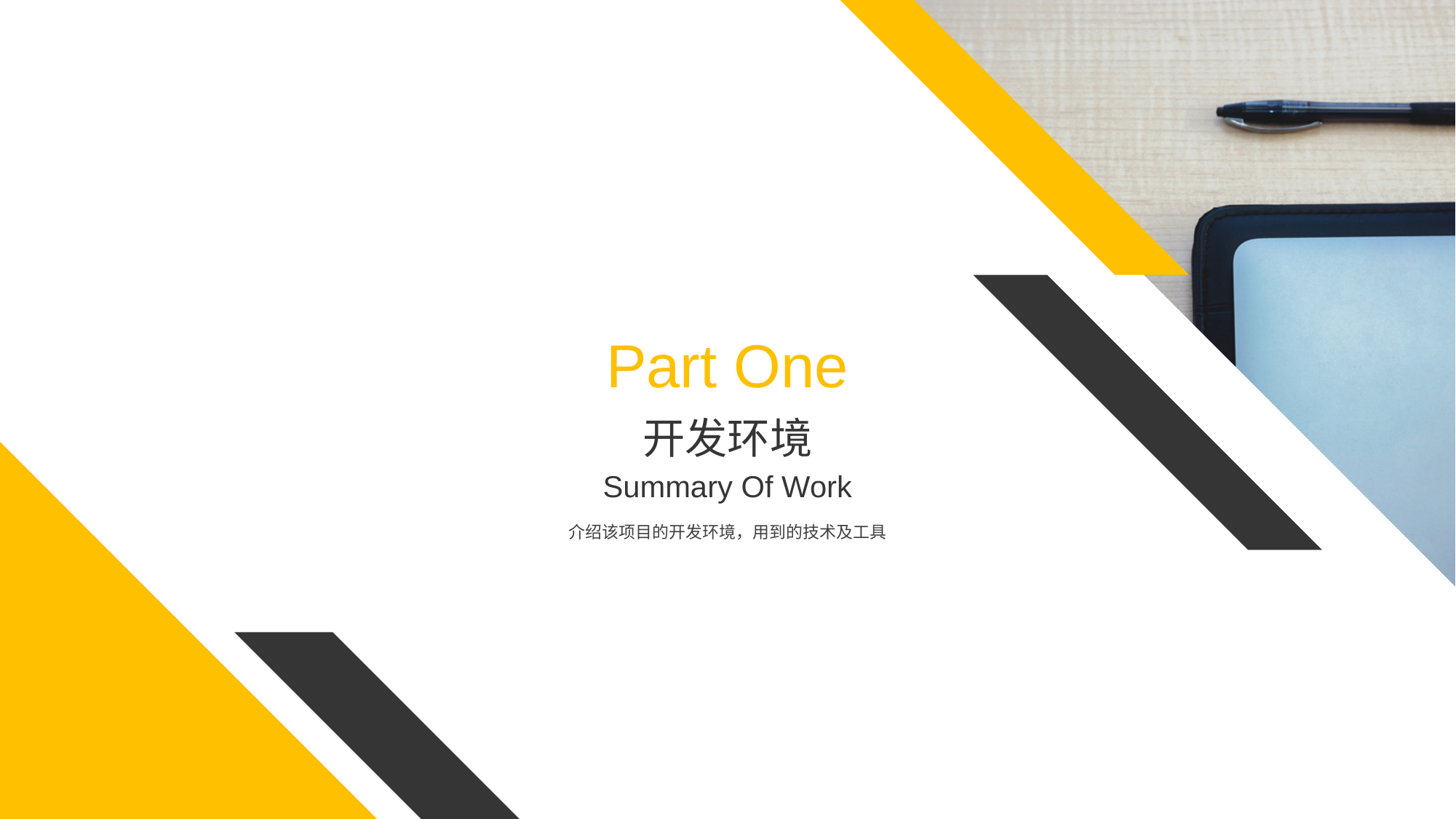

Part One
开发环境

Summary Of Work
介绍该项目的开发环境，用到的技术及工具